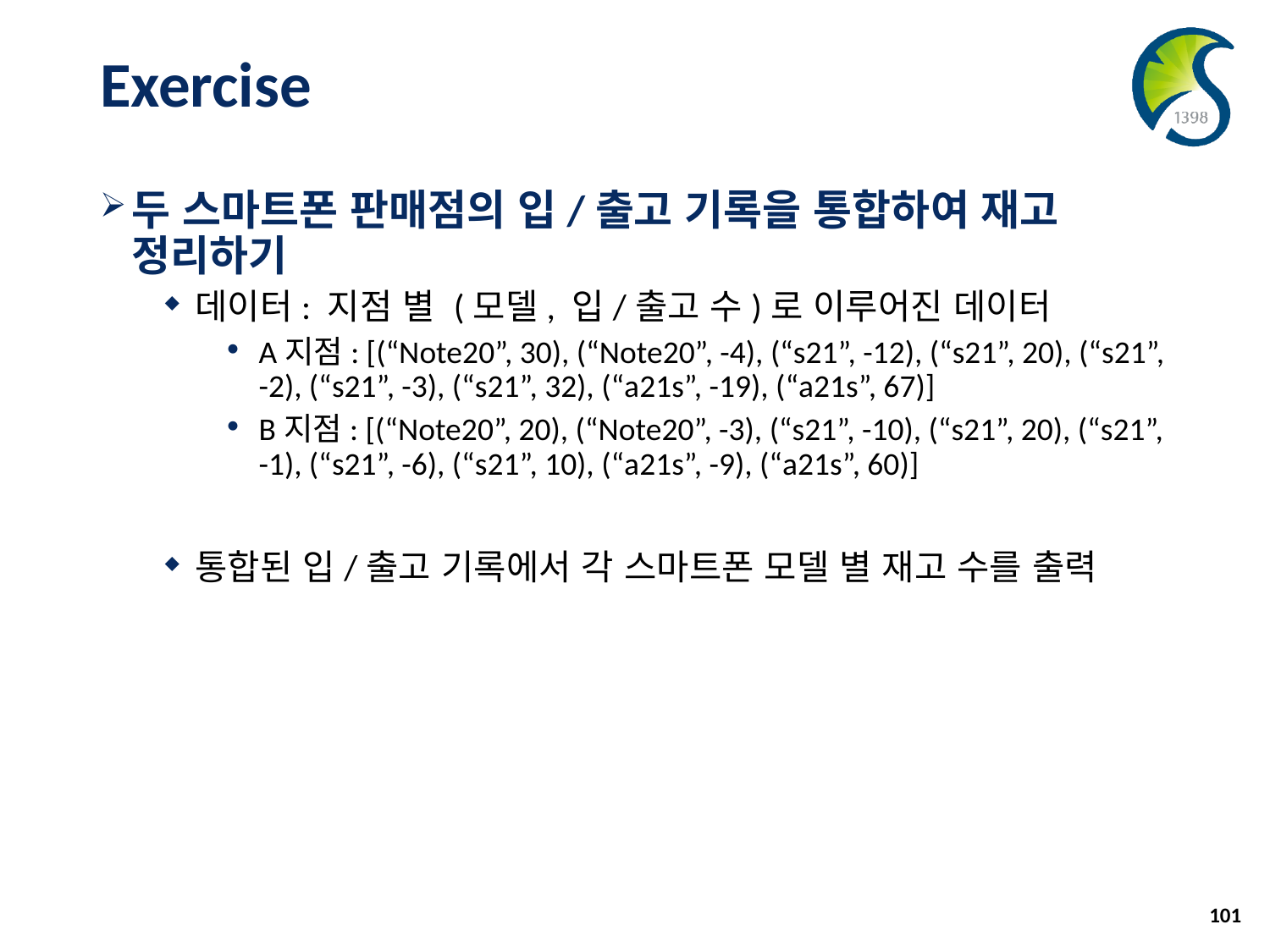

# Exercise
두 스마트폰 판매점의 입/출고 기록을 통합하여 재고
정리하기
데이터: 지점 별 (모델, 입/출고 수)로 이루어진 데이터
A지점: [(“Note20”, 30), (“Note20”, -4), (“s21”, -12), (“s21”, 20), (“s21”, -2), (“s21”, -3), (“s21”, 32), (“a21s”, -19), (“a21s”, 67)]
B지점: [(“Note20”, 20), (“Note20”, -3), (“s21”, -10), (“s21”, 20), (“s21”, -1), (“s21”, -6), (“s21”, 10), (“a21s”, -9), (“a21s”, 60)]

통합된 입/출고 기록에서 각 스마트폰 모델 별 재고 수를 출력
101